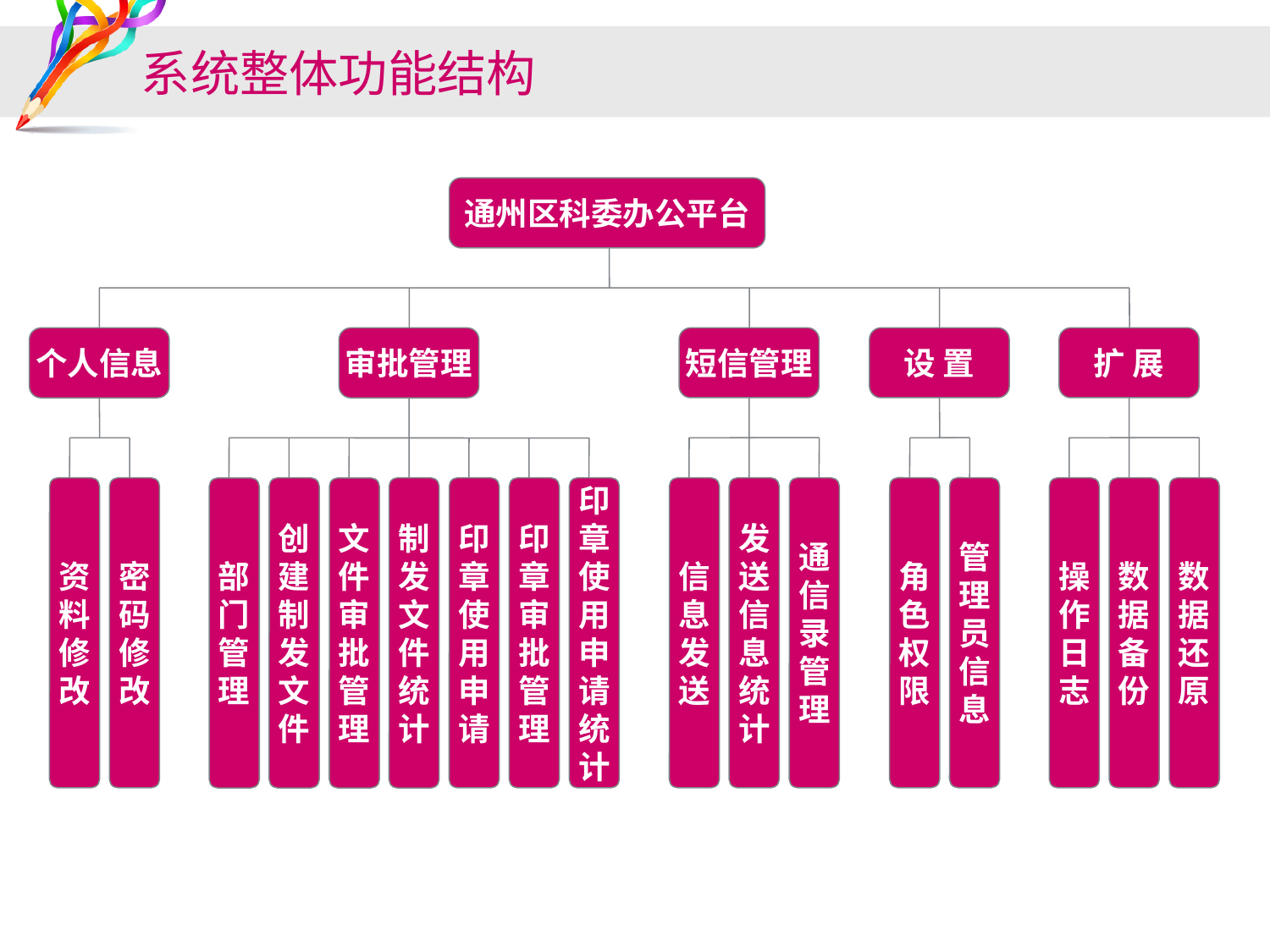

# 系统整体功能结构
通州区科委办公平台

短信管理

信
息
发
送
发
送
信
息
统
计
通
信
录
管
理
设 置

角
色
权
限
管
理
员
信
息
扩 展

操
作
日
志
数
据
备
份
数
据
还
原
个人信息

资
料
修
改
密
码
修
改
审批管理

创
建
制
发
文
件
制
发
文
件
统
计
印
章
使
用
申
请
印
章
审
批
管
理
印
章
使
用
申
请
统
计
部
门
管
理
文
件
审
批
管
理